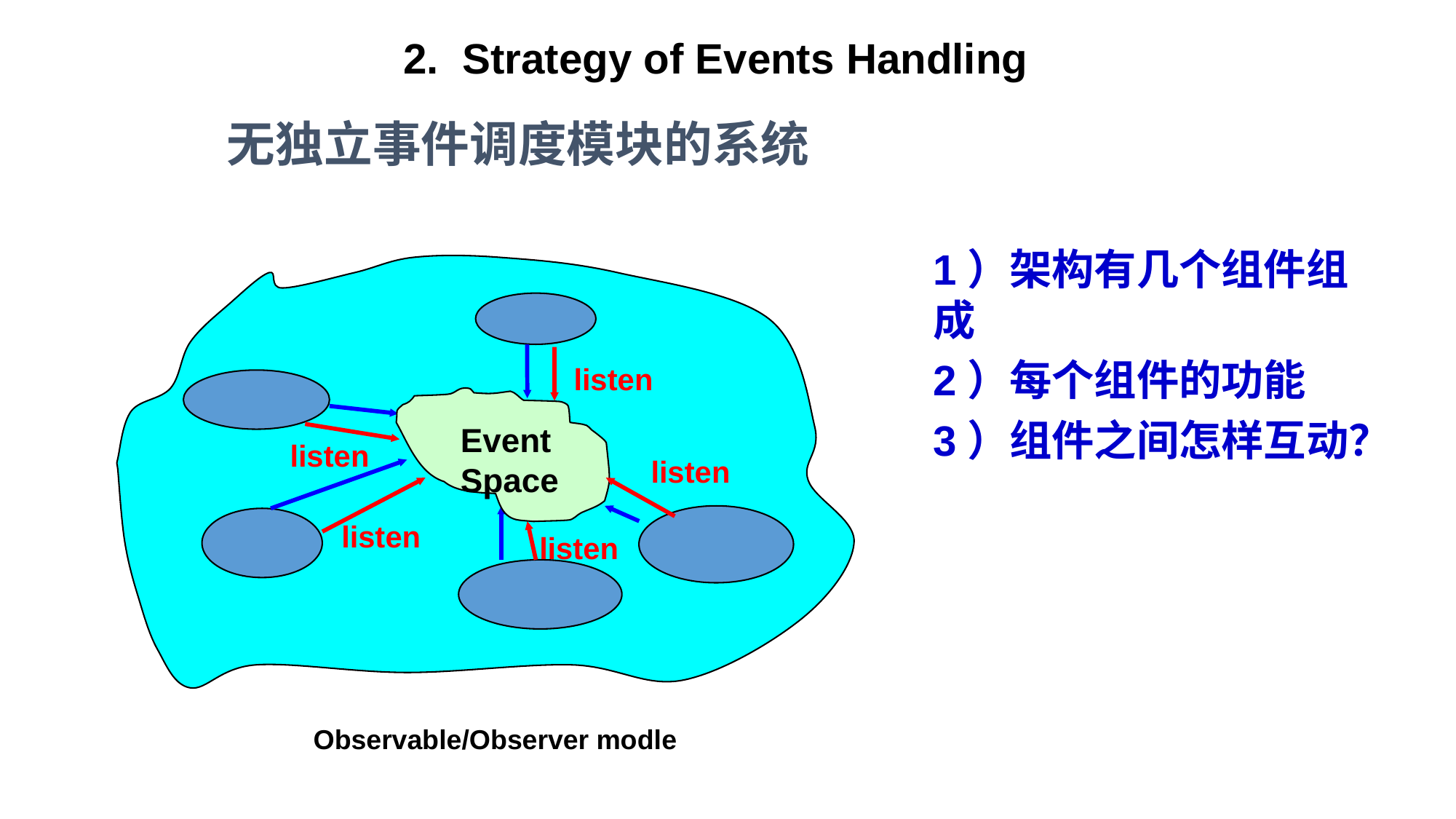

2.  Strategy of Events Handling
无独立事件调度模块的系统
1）架构有几个组件组成
2）每个组件的功能
3）组件之间怎样互动？

listen

Event Space

listen
listen

listen

listen

Observable/Observer modle